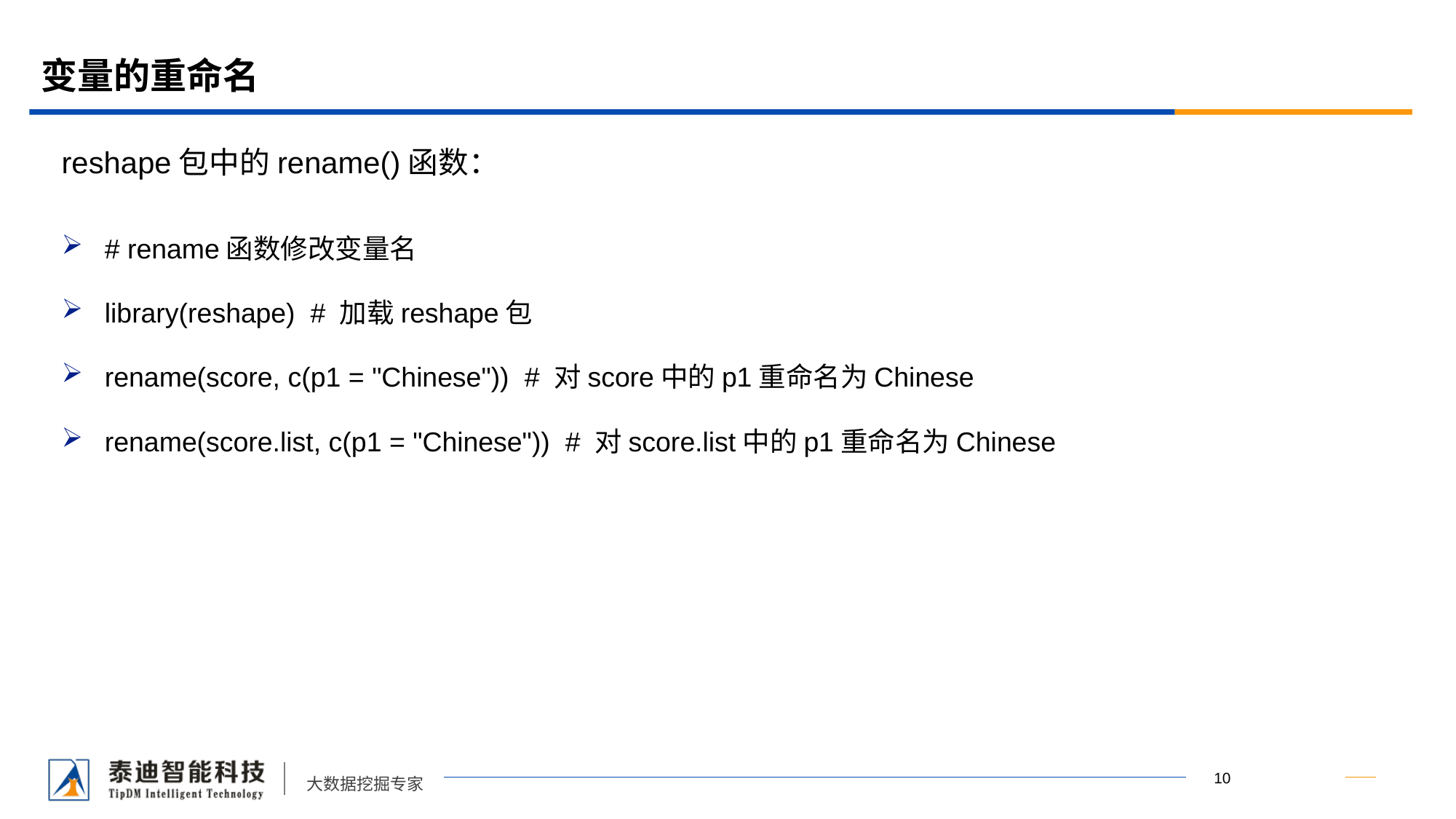

# 变量的重命名

reshape包中的rename()函数：

# rename函数修改变量名
library(reshape)  # 加载reshape包
rename(score, c(p1 = "Chinese"))  # 对score中的p1重命名为Chinese
rename(score.list, c(p1 = "Chinese"))  # 对score.list中的p1重命名为Chinese